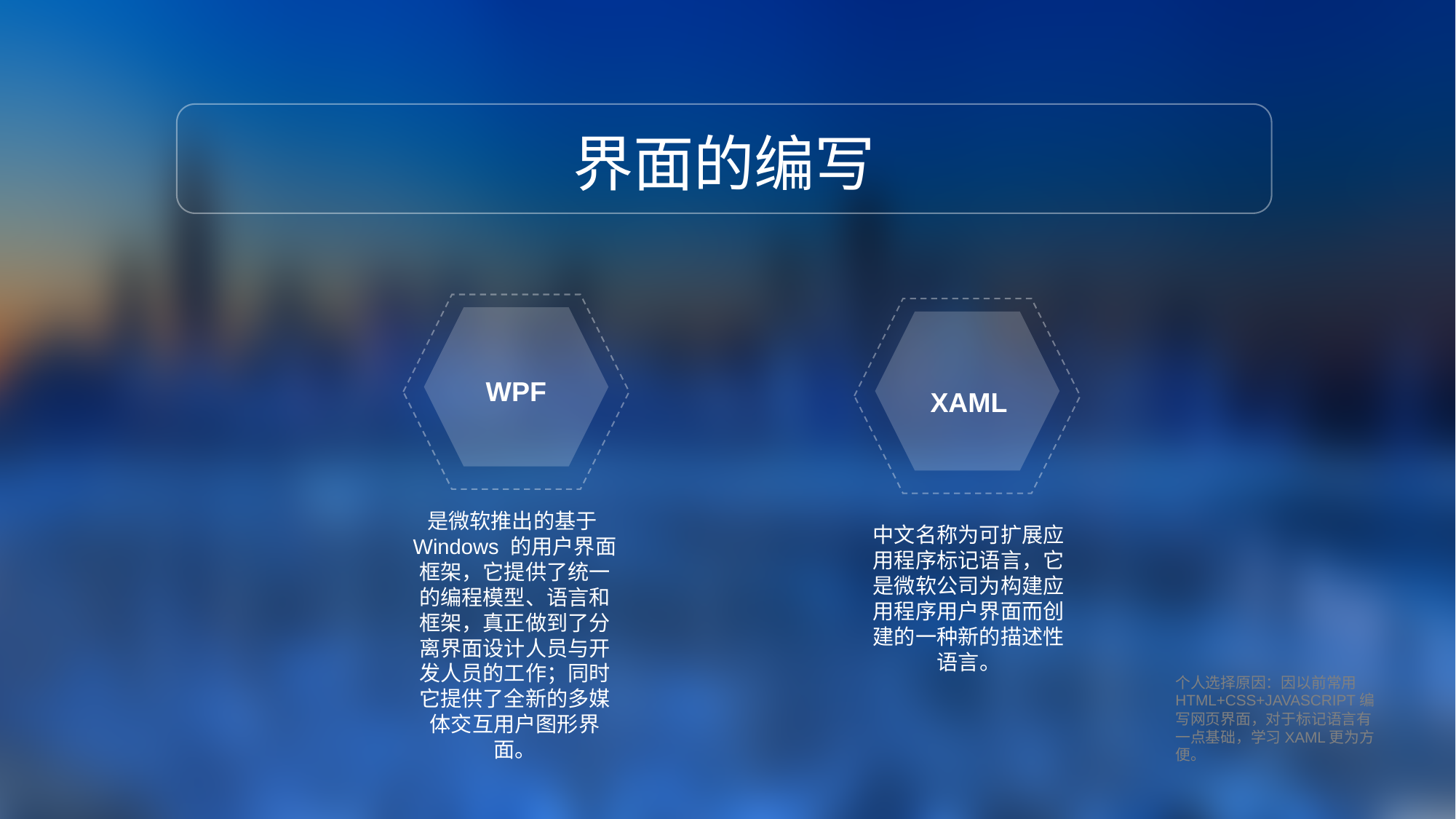

界面的编写

WPF

XAML
是微软推出的基于Windows 的用户界面框架，它提供了统一的编程模型、语言和框架，真正做到了分离界面设计人员与开发人员的工作；同时它提供了全新的多媒体交互用户图形界面。
中文名称为可扩展应用程序标记语言，它是微软公司为构建应用程序用户界面而创建的一种新的描述性语言。
个人选择原因：因以前常用HTML+CSS+JAVASCRIPT编写网页界面，对于标记语言有一点基础，学习XAML更为方便。